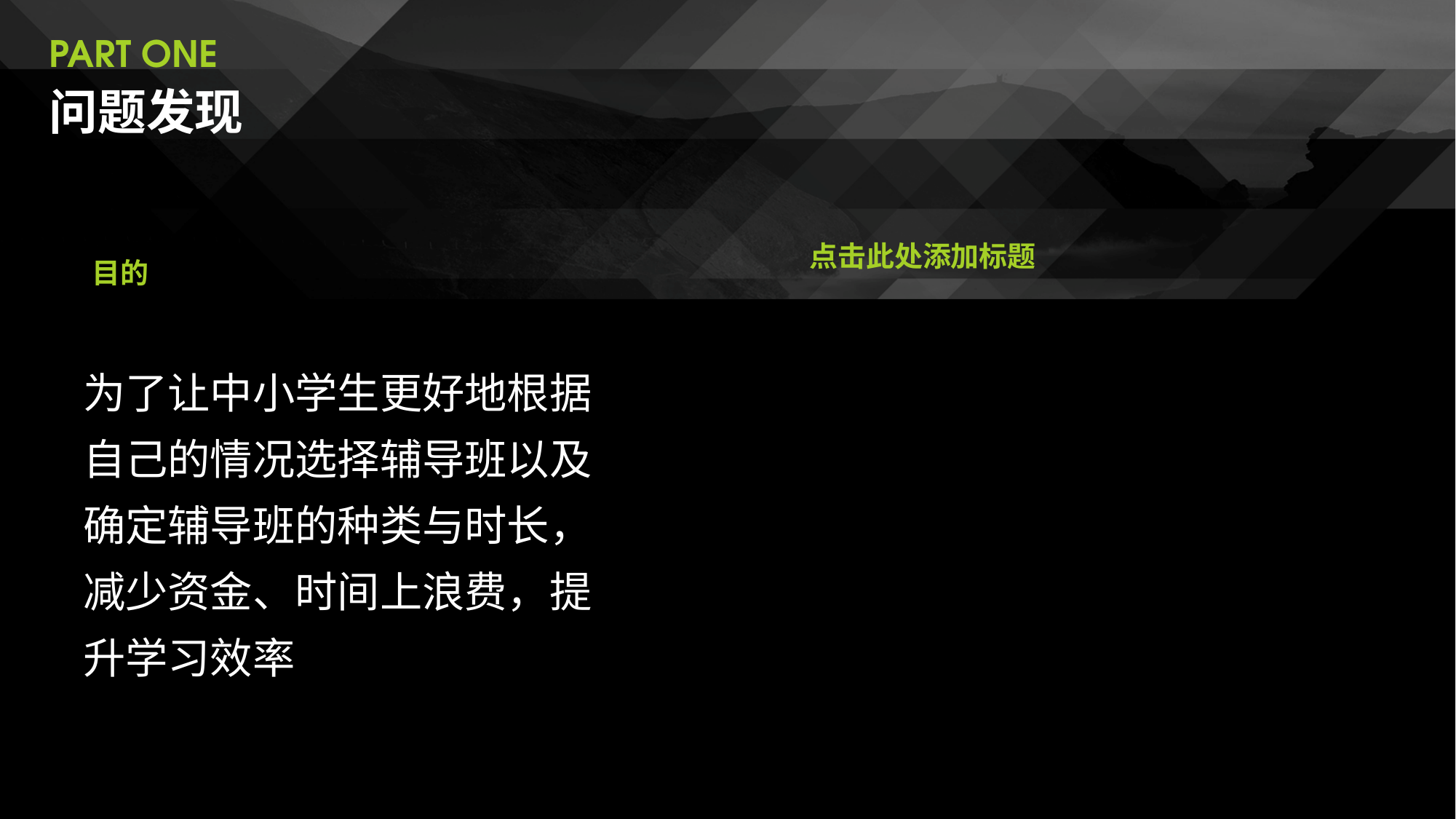

PART ONE
问题发现
目的
点击此处添加标题
   	为了让中小学生更好地根据自己的情况选择辅导班以及确定辅导班的种类与时长，减少资金、时间上浪费，提升学习效率